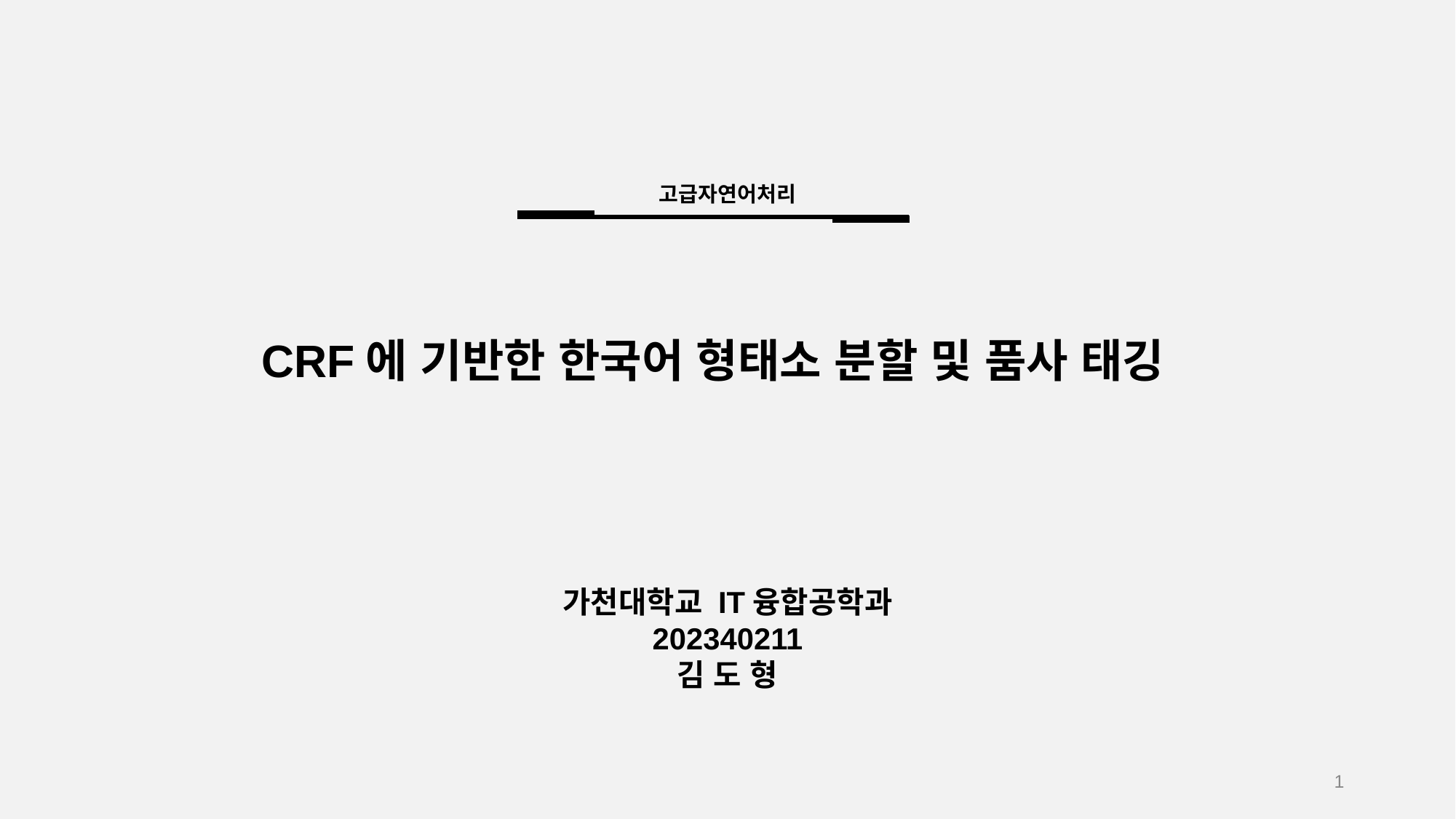

고급자연어처리

CRF에 기반한 한국어 형태소 분할 및 품사 태깅
가천대학교 IT융합공학과
202340211
김 도 형
1